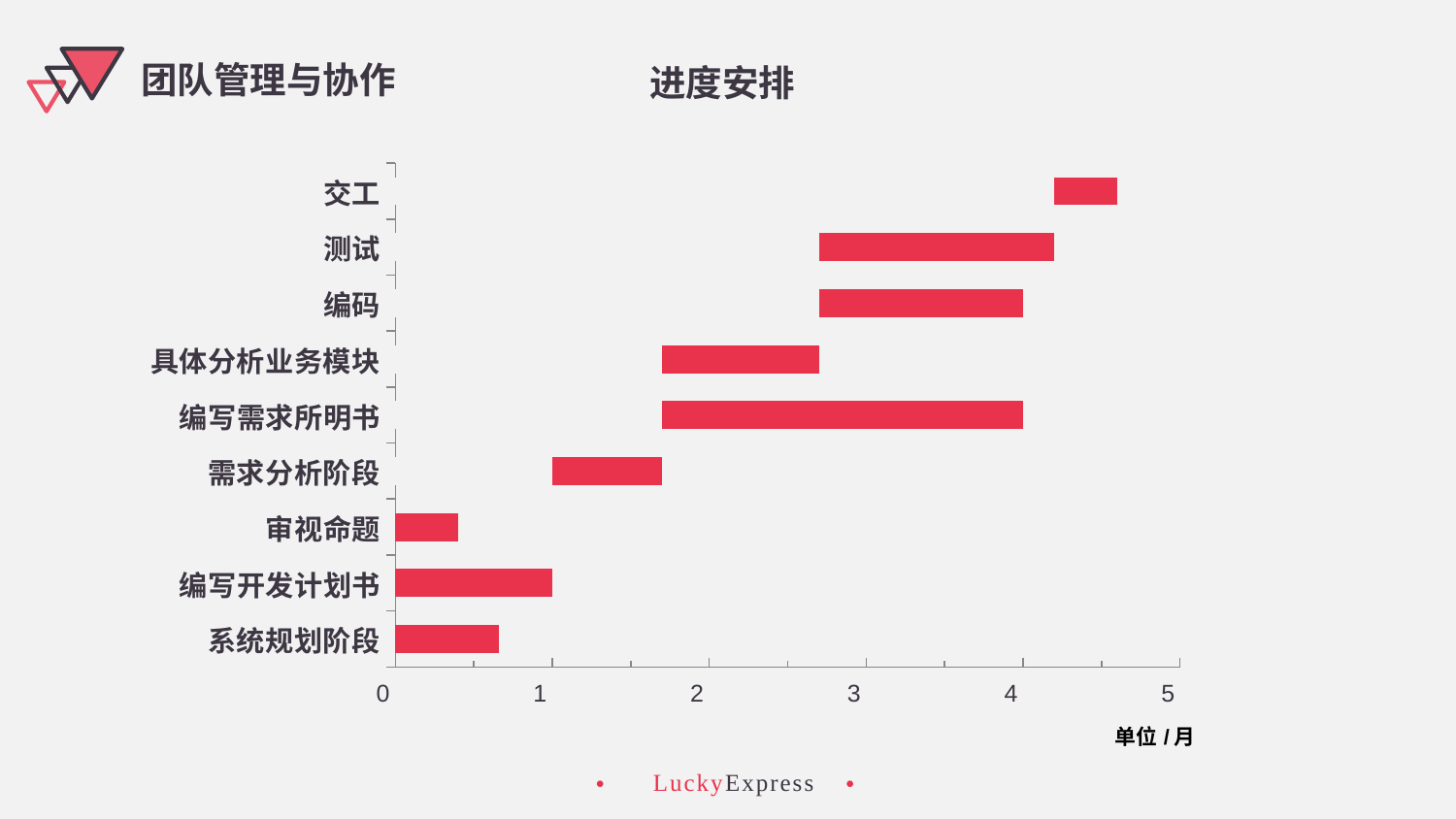

团队管理与协作

# 进度安排

### Chart

| Category | Series 1 | Series 122 |
|---|---|---|
| 系统规划阶段 | 0.0 | 0.66 |
| 编写开发计划书 | 0.0 | 1.0 |
| 审视命题 | 0.0 | 0.4 |
| 需求分析阶段 | 1.0 | 0.7 |
| 编写需求所明书 | 1.7 | 2.3 |
| 具体分析业务模块 | 1.7 | 1.0 |
| 编码 | 2.7 | 1.3 |
| 测试 | 2.7 | 1.5 |
| 交工 | 4.2 | 0.4 |